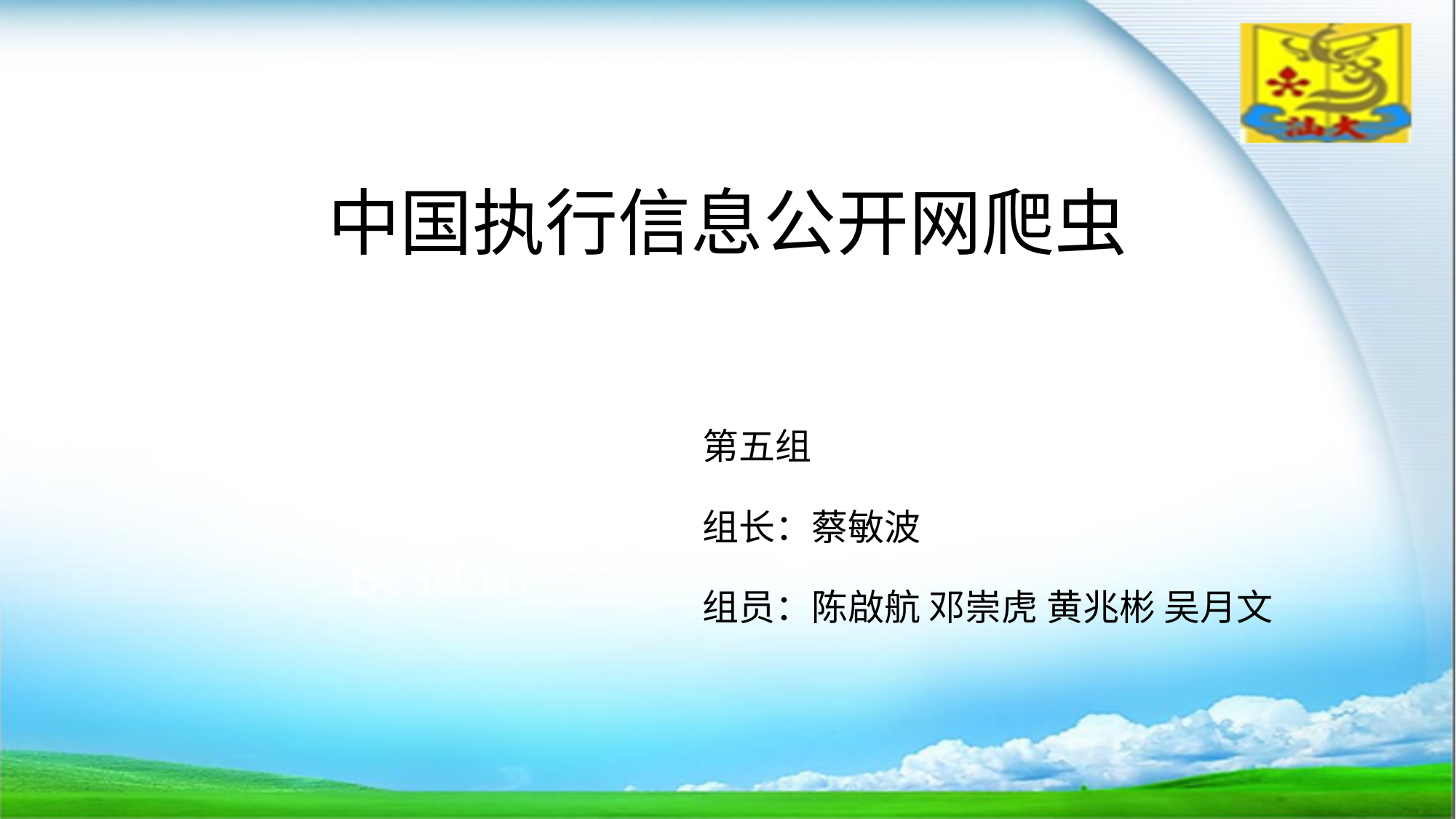

# 中国执行信息公开网爬虫
第五组
组长：蔡敏波
组员：陈啟航 邓崇虎 黄兆彬 吴月文